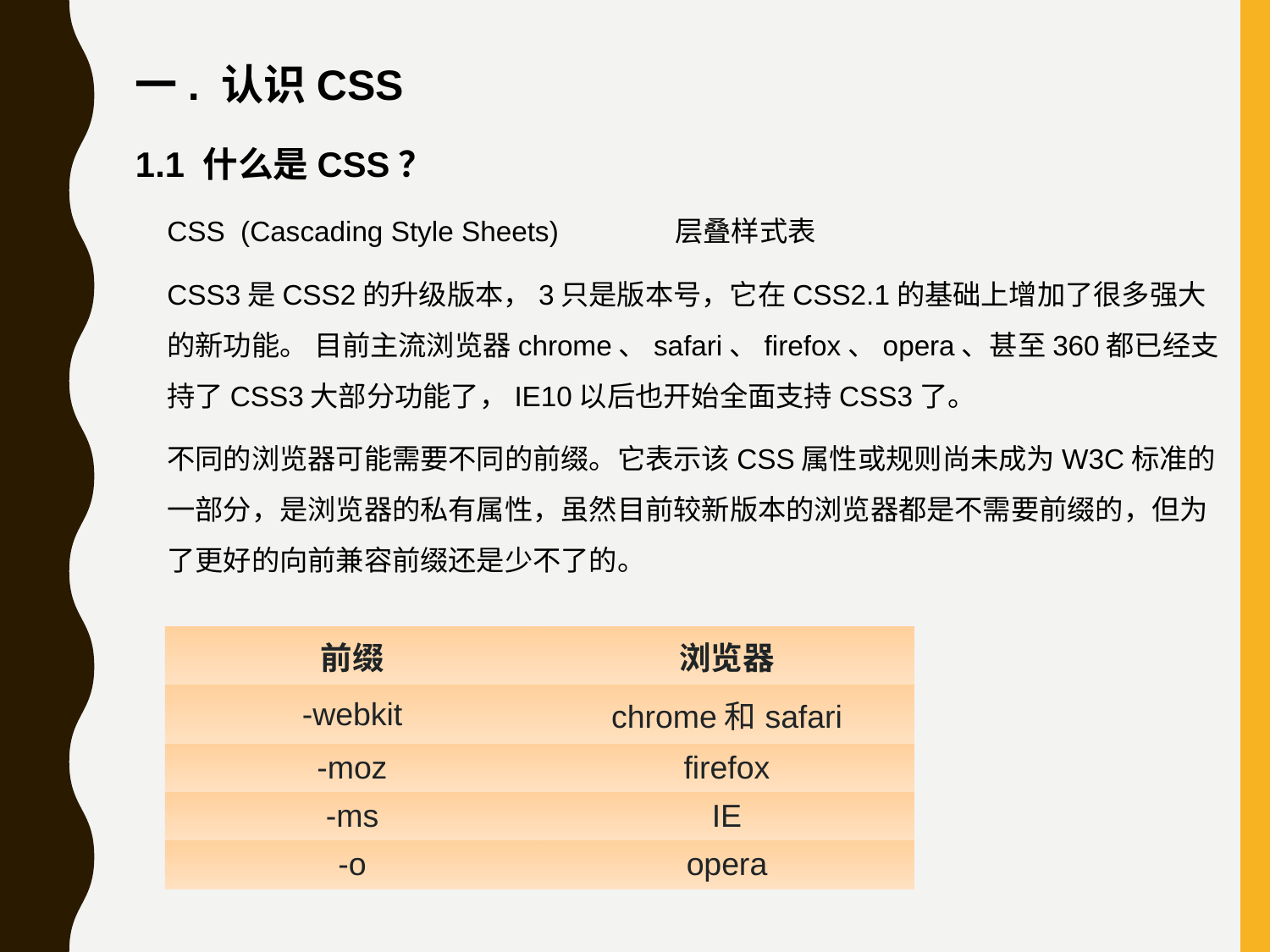

一. 认识CSS
1.1 什么是CSS？
	CSS  (Cascading Style Sheets) 	层叠样式表
	CSS3是CSS2的升级版本，3只是版本号，它在CSS2.1的基础上增加了很多强大的新功能。 目前主流浏览器chrome、safari、firefox、opera、甚至360都已经支持了CSS3大部分功能了，IE10以后也开始全面支持CSS3了。
	不同的浏览器可能需要不同的前缀。它表示该CSS属性或规则尚未成为W3C标准的一部分，是浏览器的私有属性，虽然目前较新版本的浏览器都是不需要前缀的，但为了更好的向前兼容前缀还是少不了的。
| 前缀 | 浏览器 |
| --- | --- |
| -webkit | chrome和safari |
| -moz | firefox |
| -ms | IE |
| -o | opera |